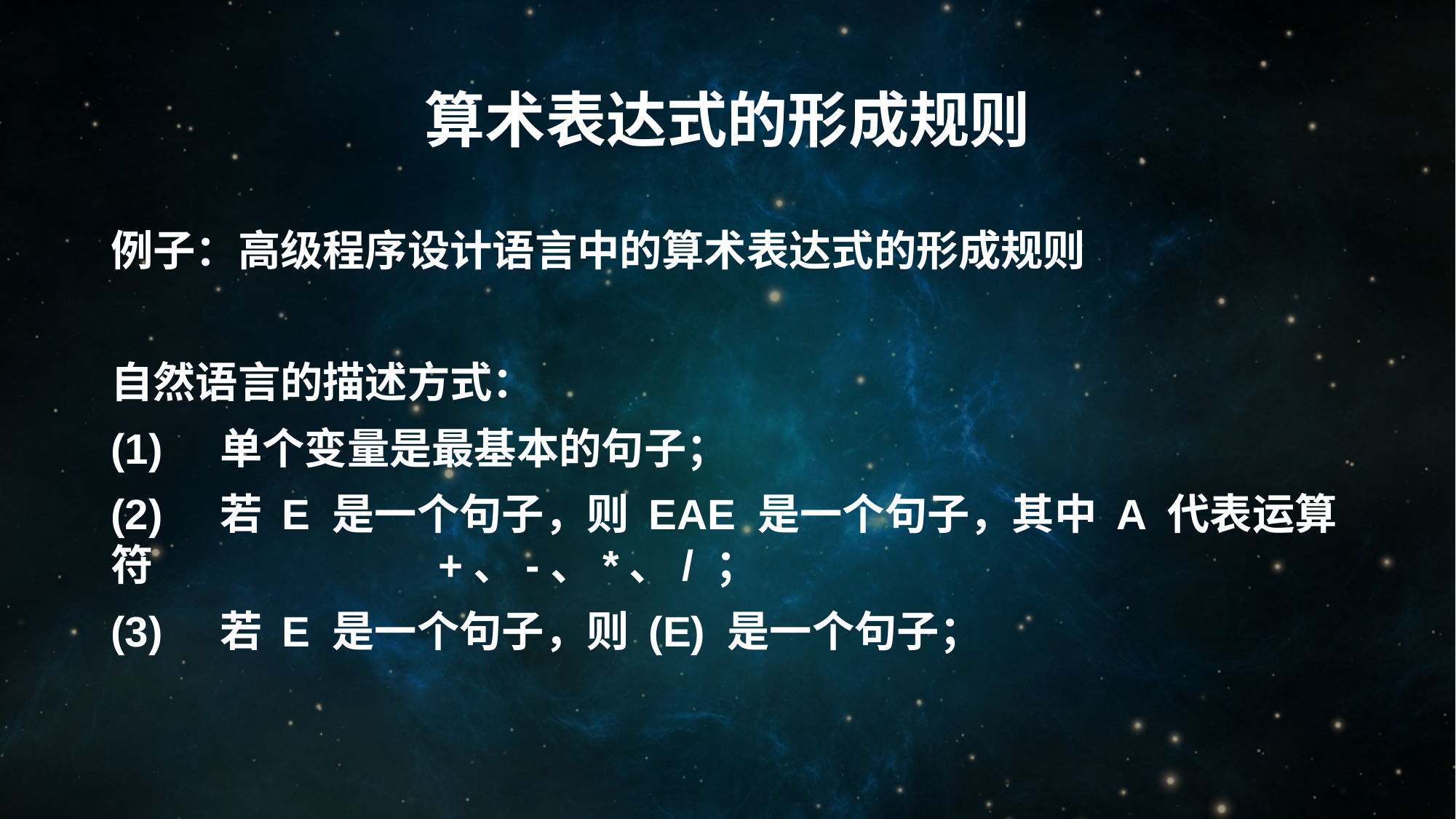

# 算术表达式的形成规则
例子：高级程序设计语言中的算术表达式的形成规则

自然语言的描述方式：
(1) 	单个变量是最基本的句子；
(2) 	若 E 是一个句子，则 EAE 是一个句子，其中 A 代表运算符			+、-、*、/ ；
(3)	若 E 是一个句子，则 (E) 是一个句子；